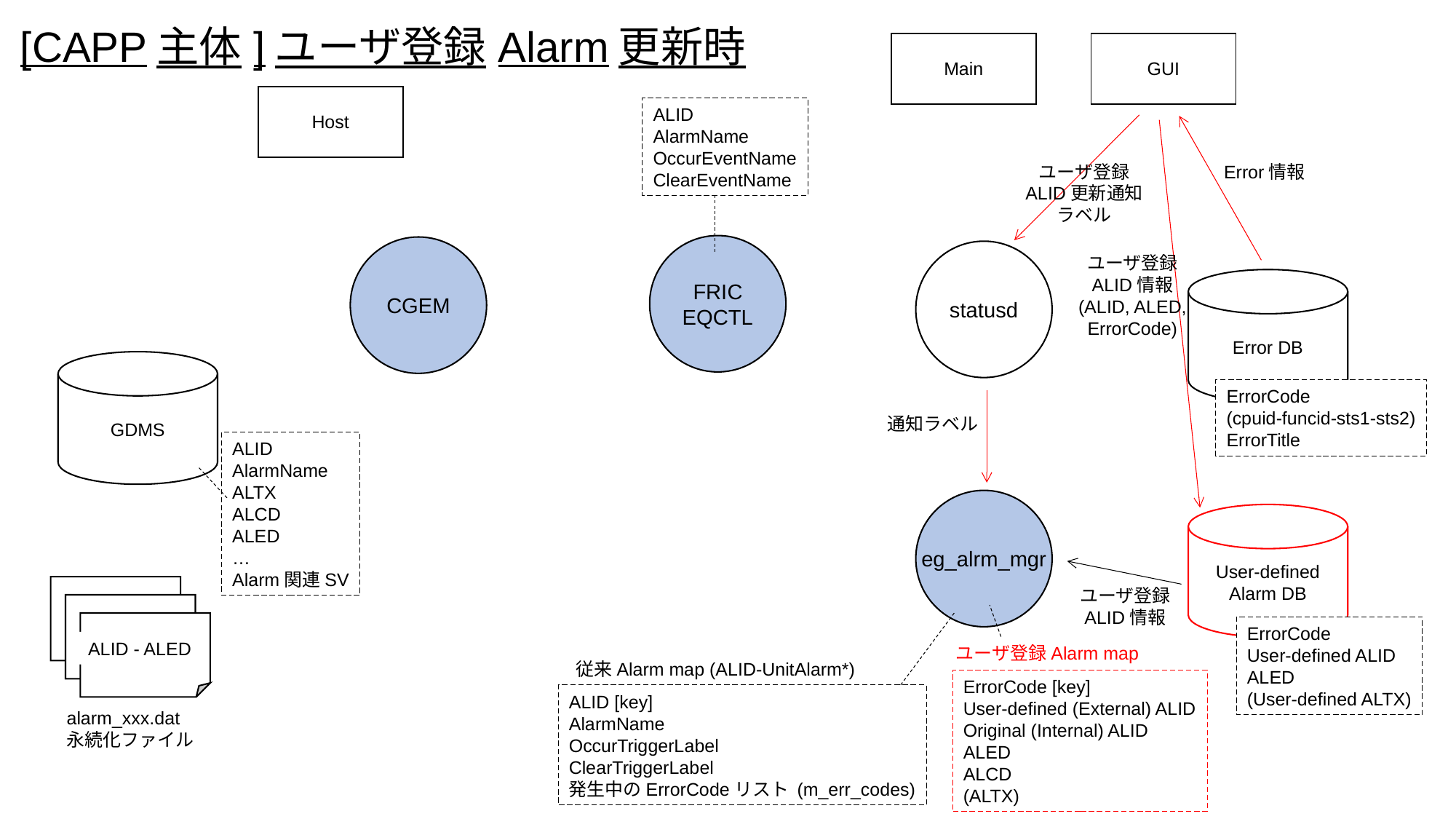

# [CAPP主体]ユーザ登録Alarm更新時
| GUI |
| --- |
| Main |
| --- |
| Host |
| --- |
ALID
AlarmName
OccurEventName
ClearEventName
ユーザ登録
ALID更新通知
ラベル
Error情報
FRIC
EQCTL
CGEM
statusd
ユーザ登録
ALID情報
(ALID, ALED,
ErrorCode)
Error DB
GDMS
ErrorCode
(cpuid-funcid-sts1-sts2)
ErrorTitle
通知ラベル
ALID
AlarmName
ALTX
ALCD
ALED
…
Alarm関連SV
eg_alrm_mgr
User-defined
Alarm DB

ALID - ALED
alarm_xxx.dat
永続化ファイル
ユーザ登録
ALID情報
ErrorCode
User-defined ALID
ALED
(User-defined ALTX)
ユーザ登録Alarm map
ErrorCode [key]
User-defined (External) ALID
Original (Internal) ALID
ALED
ALCD
(ALTX)
従来Alarm map (ALID-UnitAlarm*)
ALID [key]
AlarmName
OccurTriggerLabel
ClearTriggerLabel
発生中のErrorCodeリスト (m_err_codes)